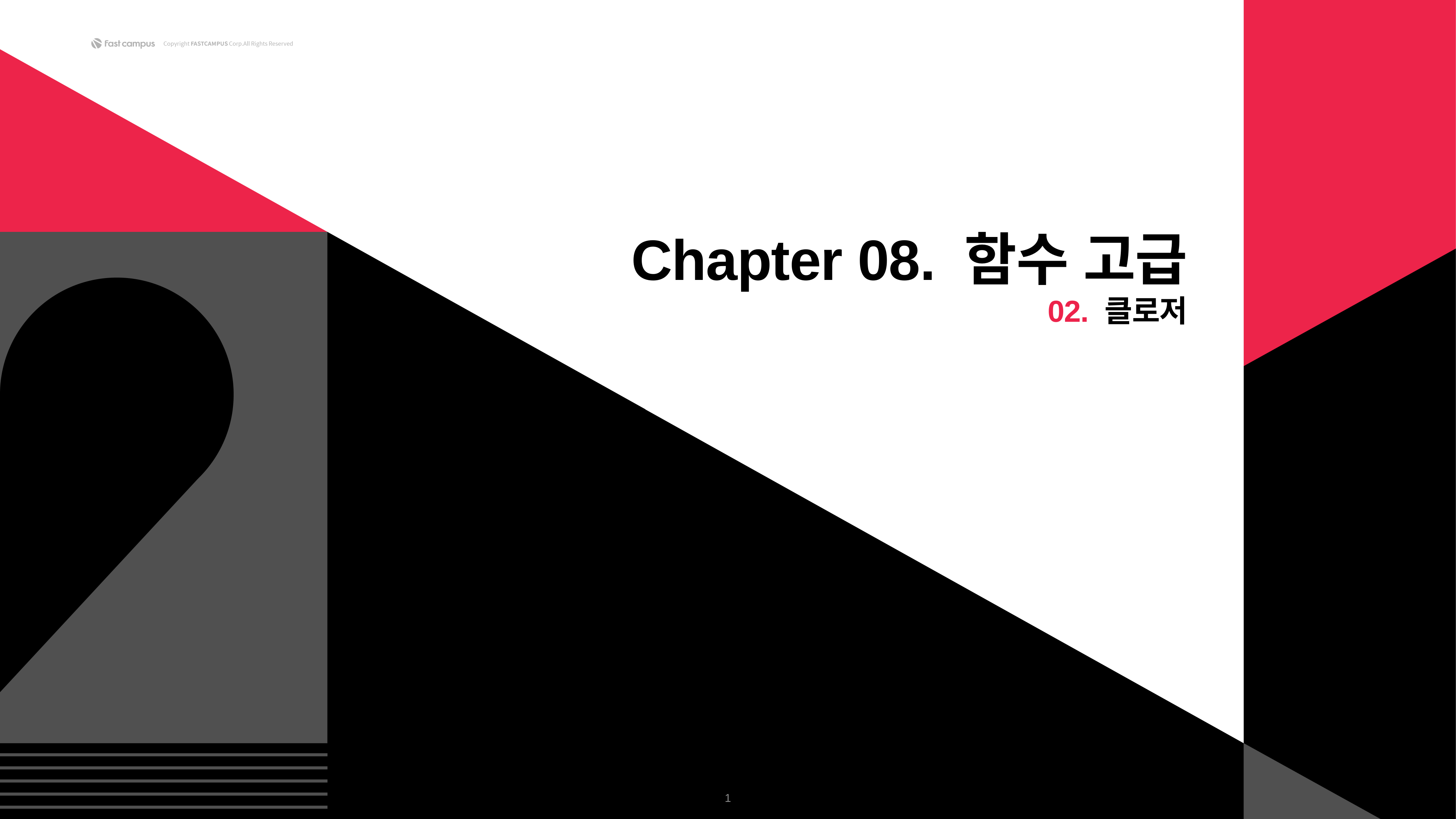

Chapter 08. 함수 고급
02. 클로저

1